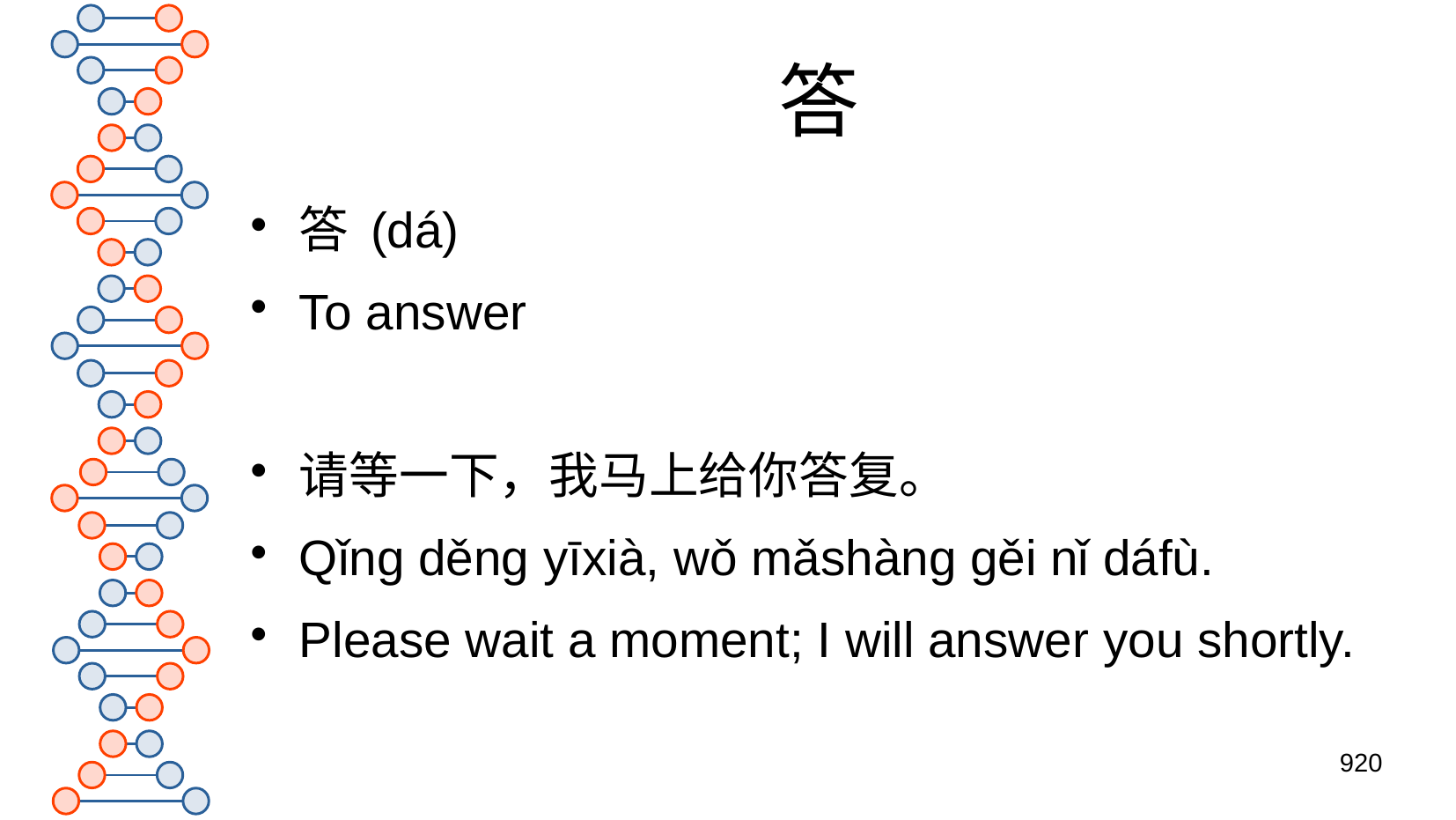

# 答
答 (dá)
To answer

请等一下，我马上给你答复。
Qǐng děng yīxià, wǒ mǎshàng gěi nǐ dáfù.
Please wait a moment; I will answer you shortly.

920